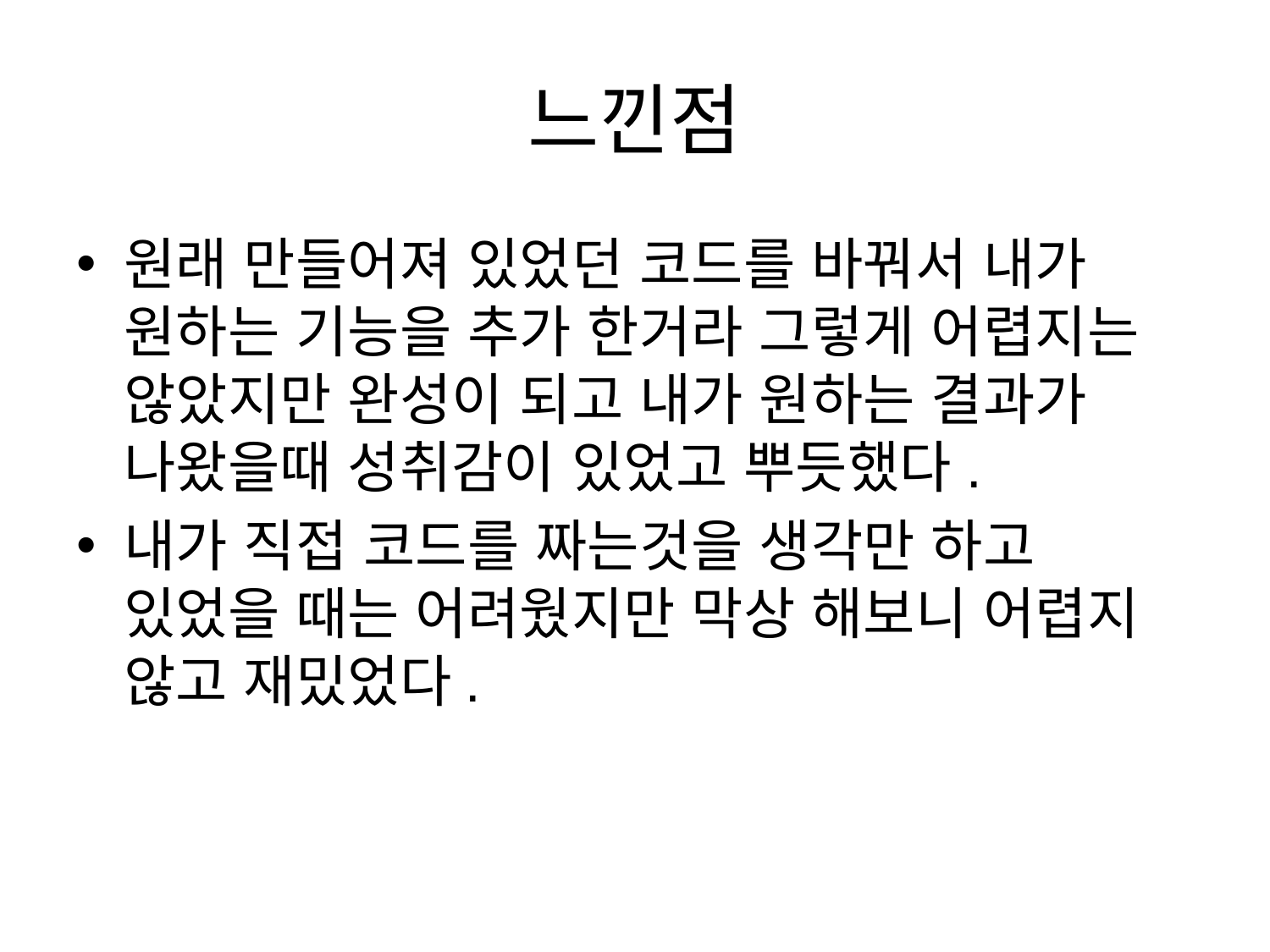

# 느낀점
원래 만들어져 있었던 코드를 바꿔서 내가 원하는 기능을 추가 한거라 그렇게 어렵지는 않았지만 완성이 되고 내가 원하는 결과가 나왔을때 성취감이 있었고 뿌듯했다.
내가 직접 코드를 짜는것을 생각만 하고 있었을 때는 어려웠지만 막상 해보니 어렵지 않고 재밌었다.